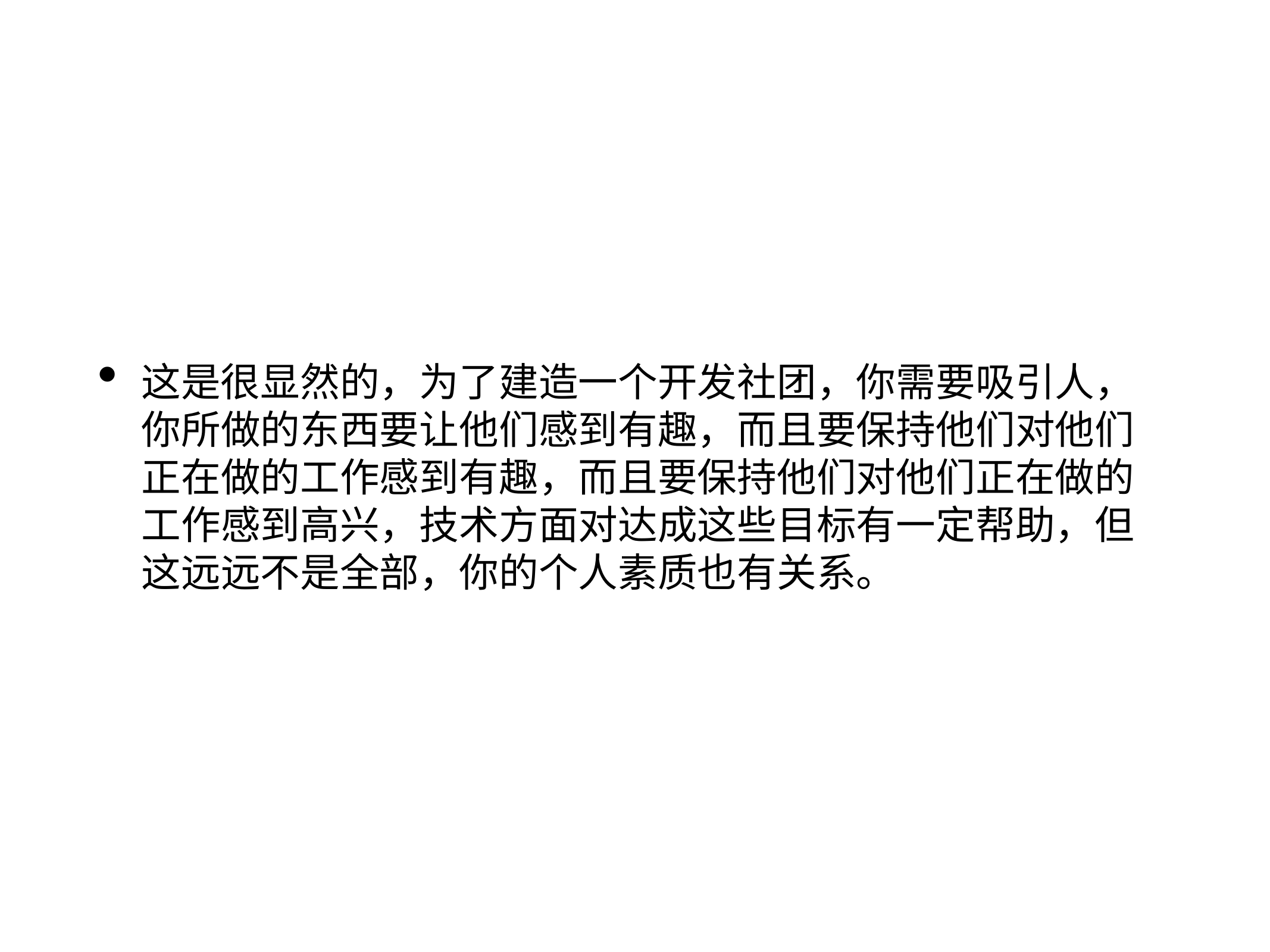

这是很显然的，为了建造一个开发社团，你需要吸引人，你所做的东西要让他们感到有趣，而且要保持他们对他们正在做的工作感到有趣，而且要保持他们对他们正在做的工作感到高兴，技术方面对达成这些目标有一定帮助，但这远远不是全部，你的个人素质也有关系。